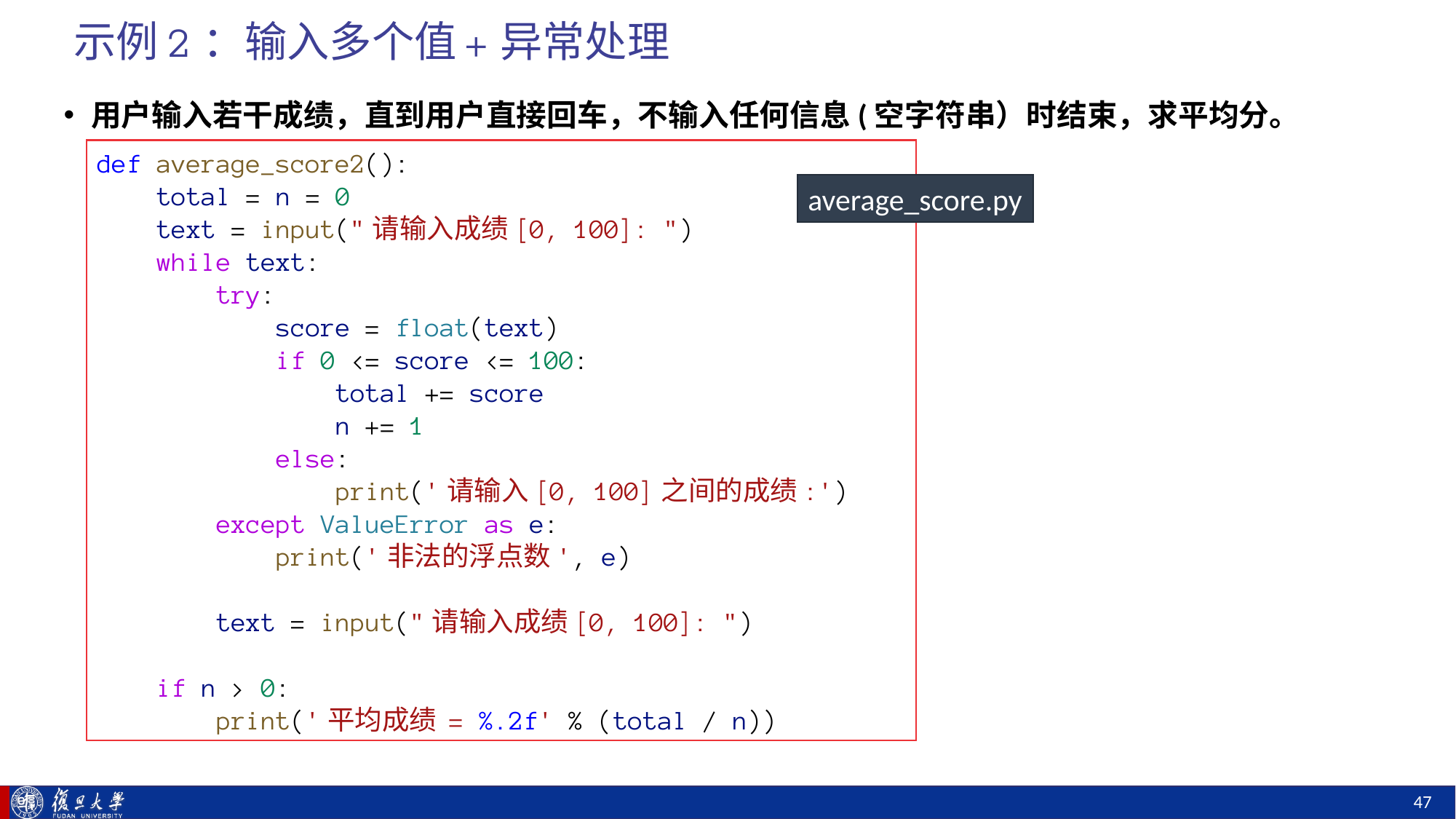

# 示例2：输入多个值+异常处理
用户输入若干成绩，直到用户直接回车，不输入任何信息(空字符串）时结束，求平均分。

def average_score2():
    total = n = 0
    text = input("请输入成绩[0, 100]: ")
    while text:
        try:
            score = float(text)
            if 0 <= score <= 100:
                total += score
                n += 1
            else:
                print('请输入[0, 100]之间的成绩:')
        except ValueError as e:
            print('非法的浮点数', e)
        text = input("请输入成绩[0, 100]: ")
    if n > 0:
        print('平均成绩 = %.2f' % (total / n))
average_score.py